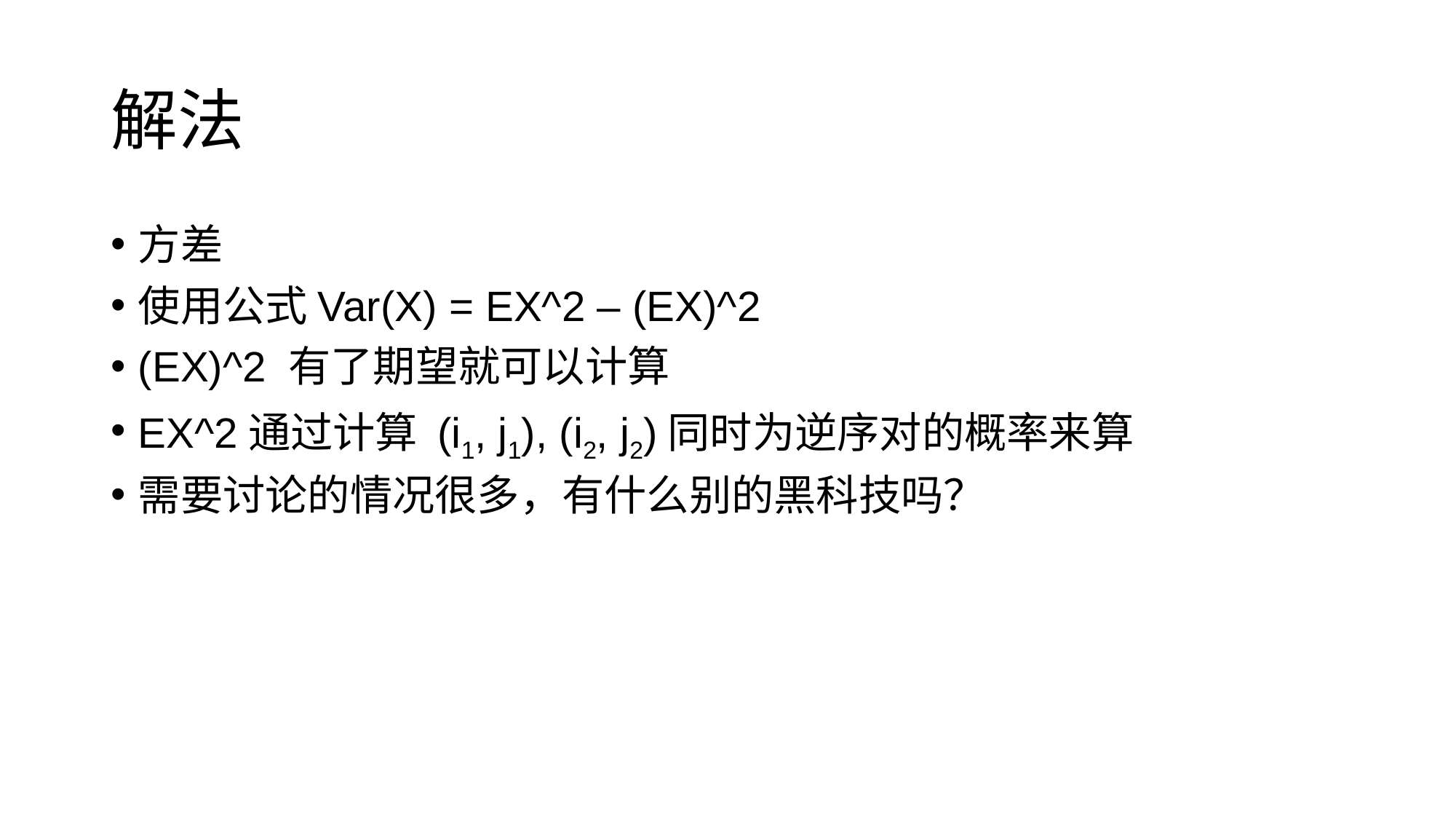

# 解法
方差
使用公式Var(X) = EX^2 – (EX)^2
(EX)^2 有了期望就可以计算
EX^2通过计算 (i1, j1), (i2, j2)同时为逆序对的概率来算
需要讨论的情况很多，有什么别的黑科技吗？